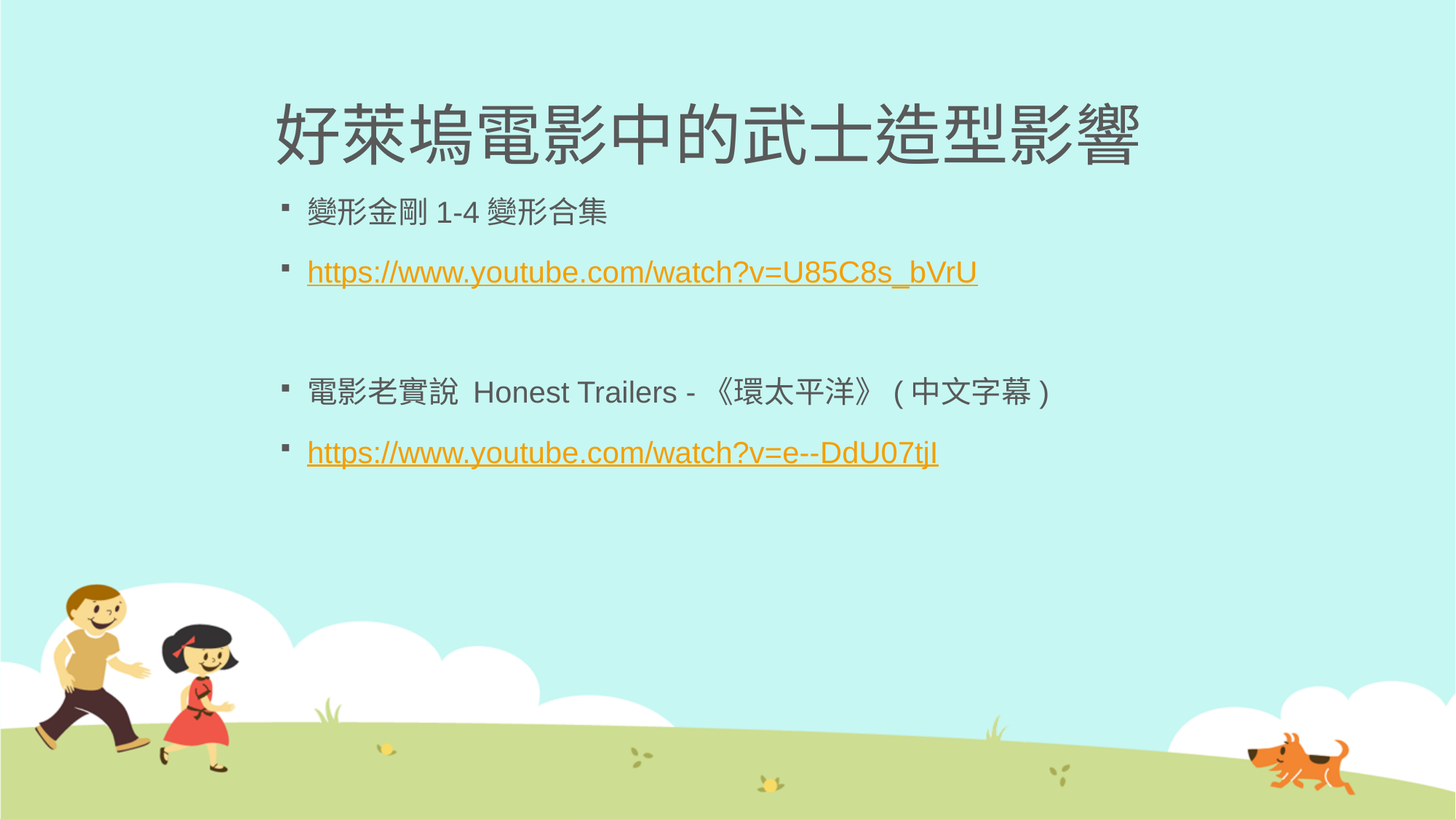

# 好萊塢電影中的武士造型影響
變形金剛1-4變形合集
https://www.youtube.com/watch?v=U85C8s_bVrU

電影老實說 Honest Trailers -《環太平洋》(中文字幕)
https://www.youtube.com/watch?v=e--DdU07tjI